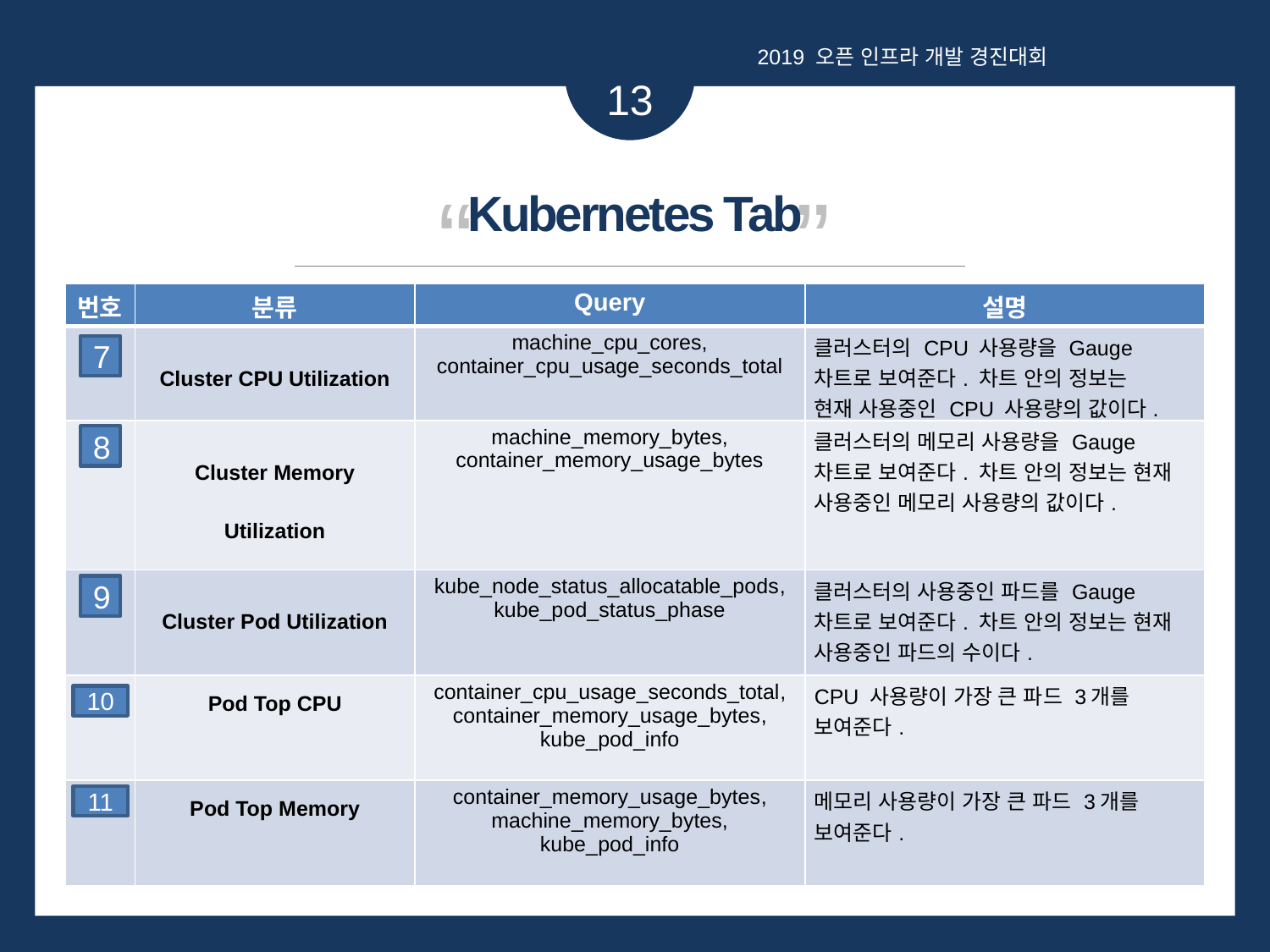

2019 오픈 인프라 개발 경진대회
13

“           ”
Kubernetes Tab
| 번호 | 분류 | Query | 설명 |
| --- | --- | --- | --- |
| 1 | Cluster CPU Utilization | machine\_cpu\_cores, container\_cpu\_usage\_seconds\_total | 클러스터의 CPU 사용량을 Gauge 차트로 보여준다. 차트 안의 정보는 현재 사용중인 CPU 사용량의 값이다. |
| 2 | Cluster Memory Utilization | machine\_memory\_bytes, container\_memory\_usage\_bytes | 클러스터의 메모리 사용량을 Gauge 차트로 보여준다. 차트 안의 정보는 현재 사용중인 메모리 사용량의 값이다. |
| 3 | Cluster Pod Utilization | kube\_node\_status\_allocatable\_pods, kube\_pod\_status\_phase | 클러스터의 사용중인 파드를 Gauge 차트로 보여준다. 차트 안의 정보는 현재 사용중인 파드의 수이다. |
| 4 | Pod Top CPU | container\_cpu\_usage\_seconds\_total, container\_memory\_usage\_bytes, kube\_pod\_info | CPU 사용량이 가장 큰 파드 3개를 보여준다. |
| 5 | Pod Top Memory | container\_memory\_usage\_bytes, machine\_memory\_bytes, kube\_pod\_info | 메모리 사용량이 가장 큰 파드 3개를 보여준다. |
7
8
9
10
11